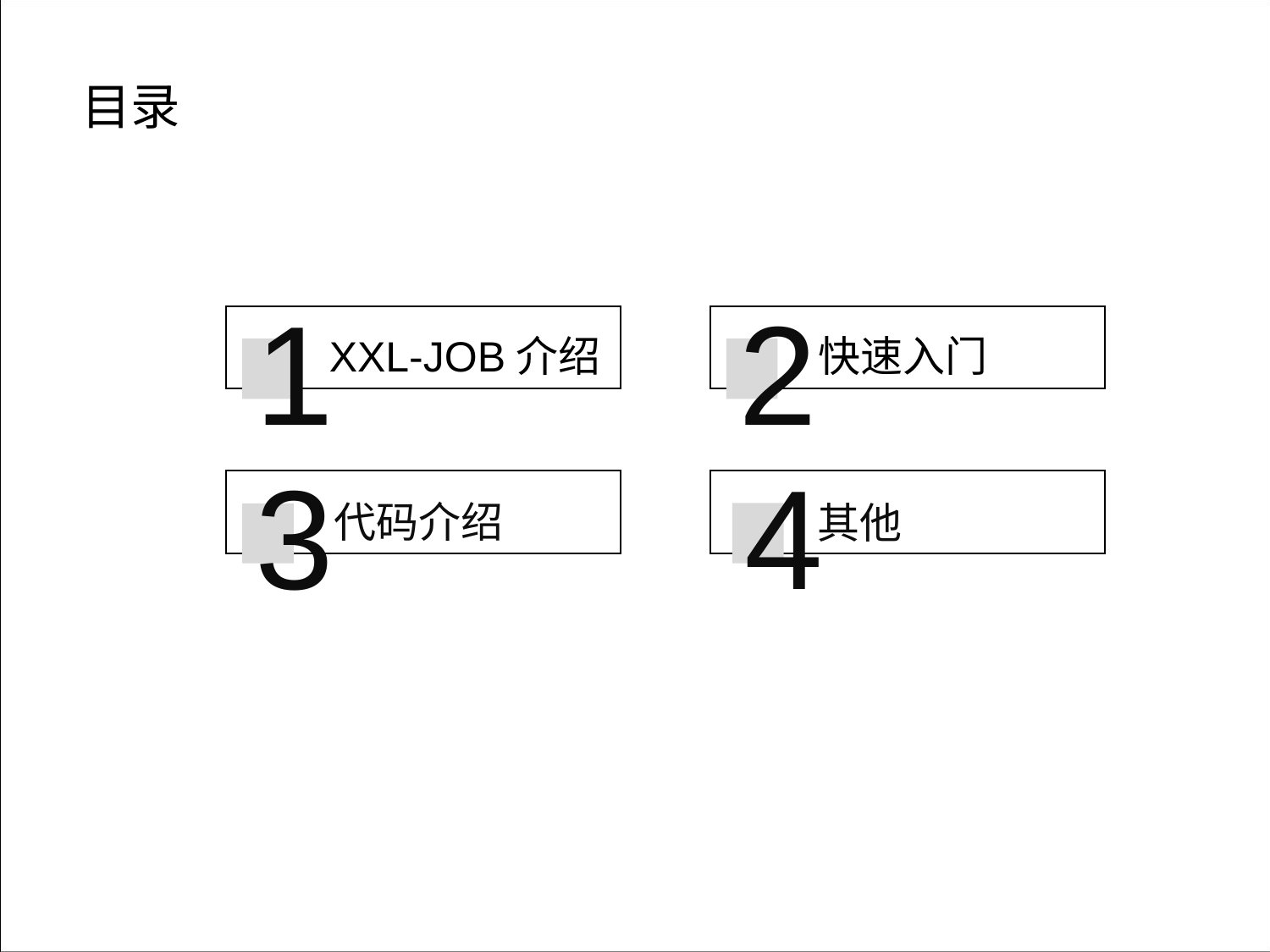

目录
点击添加文本

2
XXL-JOB介绍
快速入门
1

4
代码介绍
其他
3
点击添加文本
点击添加文本
点击添加文本